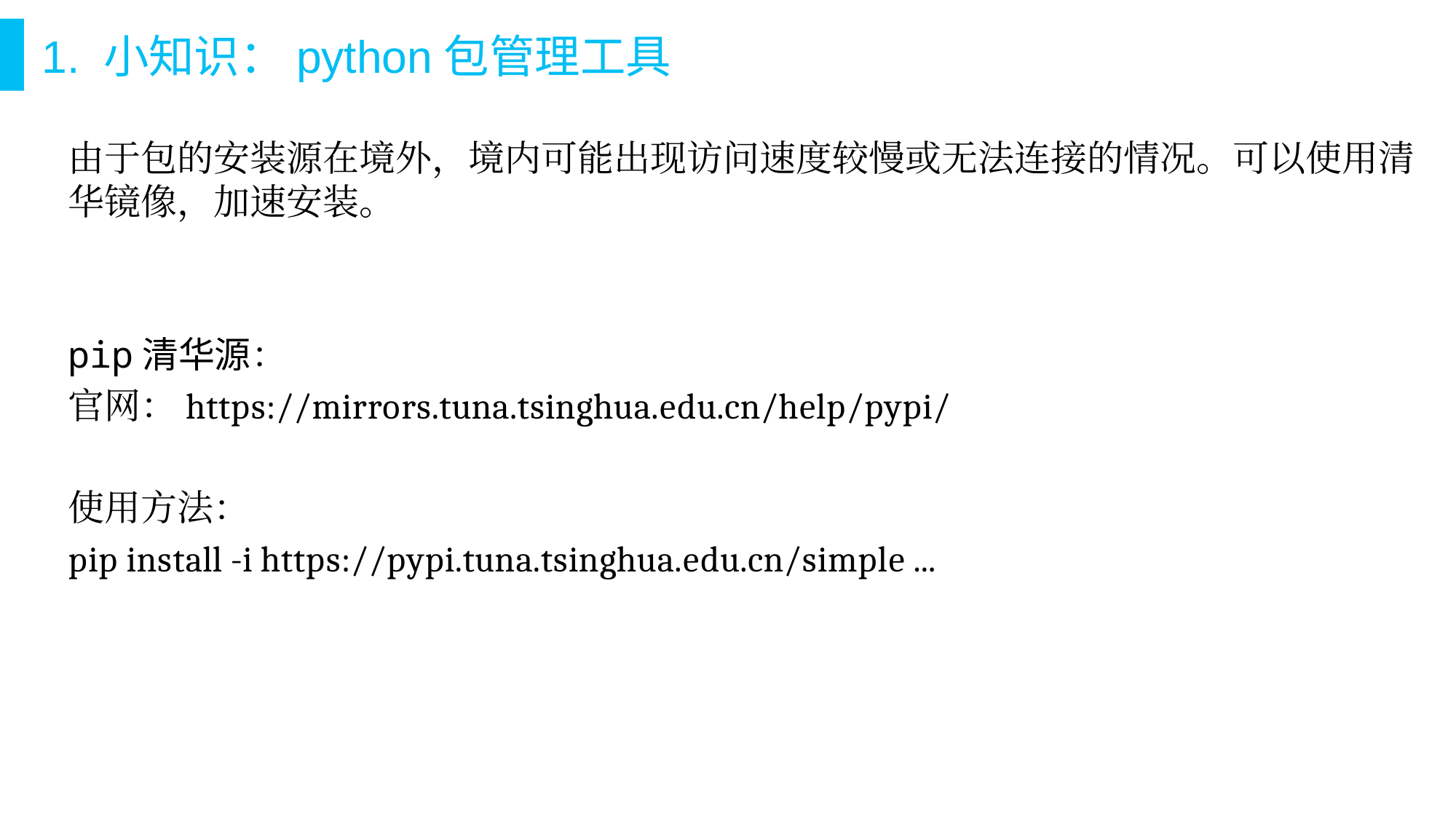

# 1. 小知识：python包管理工具
由于包的安装源在境外，境内可能出现访问速度较慢或无法连接的情况。可以使用清华镜像，加速安装。

pip清华源：
官网：https://mirrors.tuna.tsinghua.edu.cn/help/pypi/

使用方法：
pip install -i https://pypi.tuna.tsinghua.edu.cn/simple ...